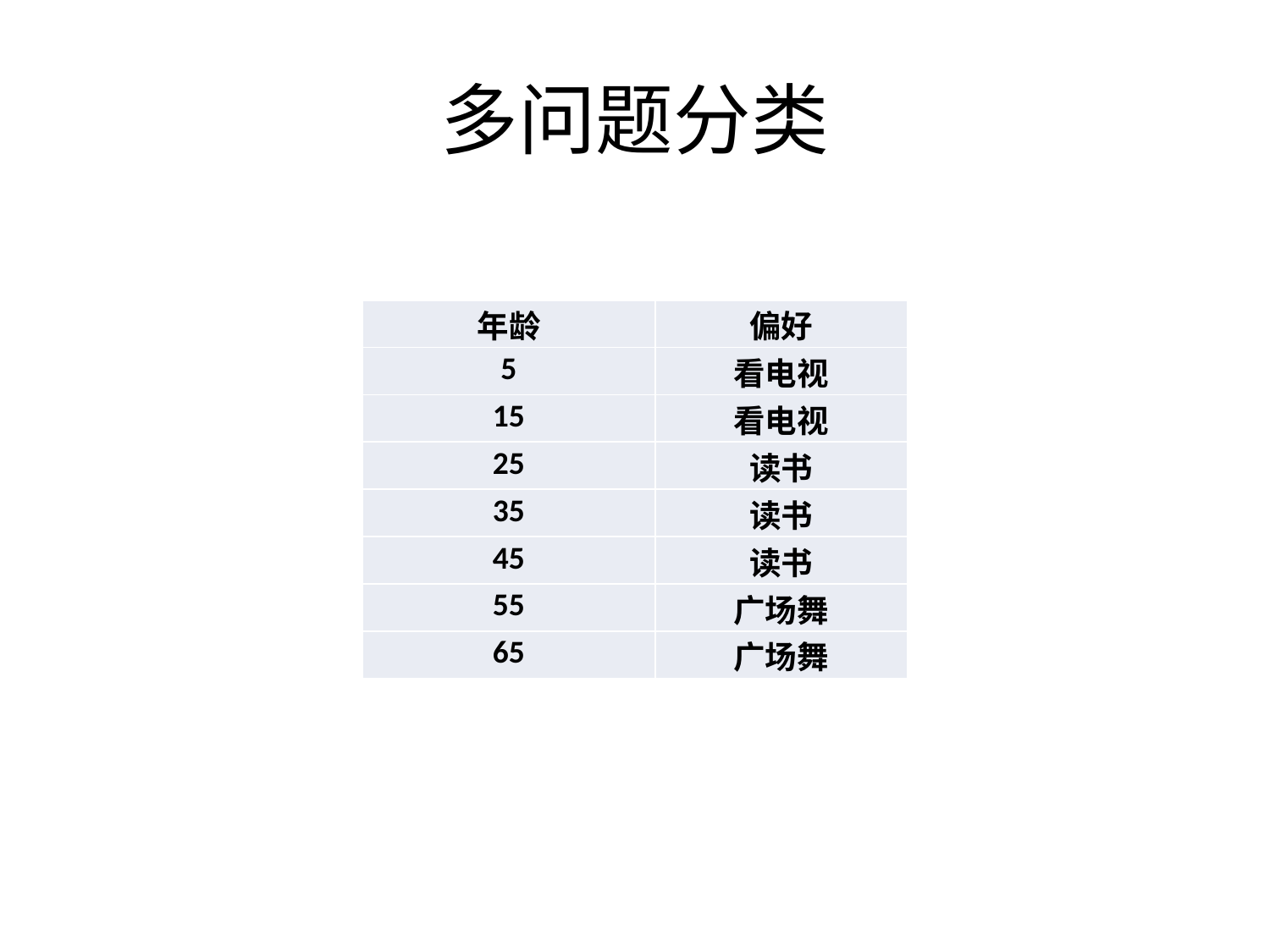

# 多问题分类
| 年龄 | 偏好 |
| --- | --- |
| 5 | 看电视 |
| 15 | 看电视 |
| 25 | 读书 |
| 35 | 读书 |
| 45 | 读书 |
| 55 | 广场舞 |
| 65 | 广场舞 |